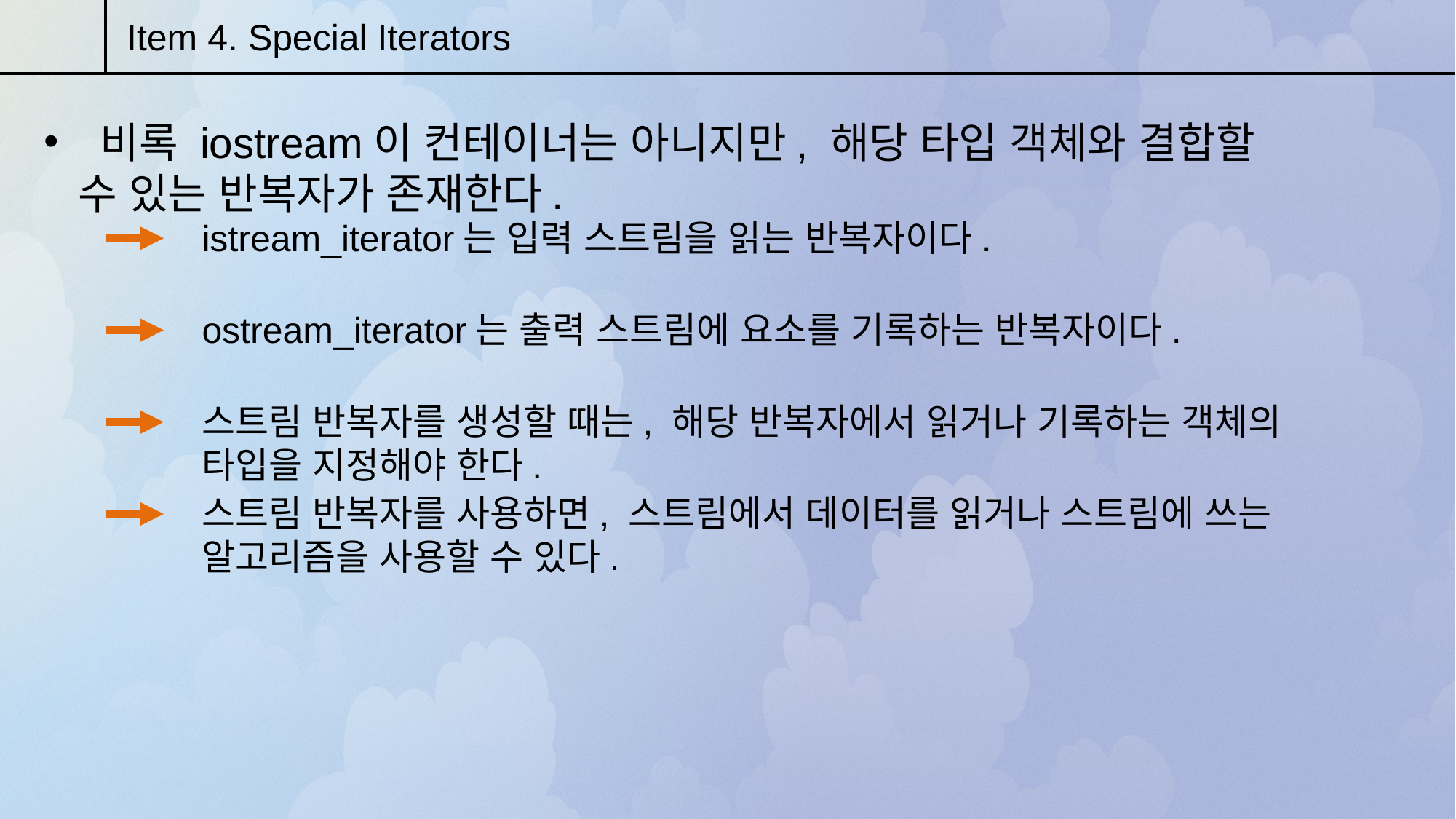

Item 4. Special Iterators
 비록 iostream이 컨테이너는 아니지만, 해당 타입 객체와 결합할 수 있는 반복자가 존재한다.
istream_iterator는 입력 스트림을 읽는 반복자이다.
ostream_iterator는 출력 스트림에 요소를 기록하는 반복자이다.
스트림 반복자를 생성할 때는, 해당 반복자에서 읽거나 기록하는 객체의 타입을 지정해야 한다.
스트림 반복자를 사용하면, 스트림에서 데이터를 읽거나 스트림에 쓰는 알고리즘을 사용할 수 있다.